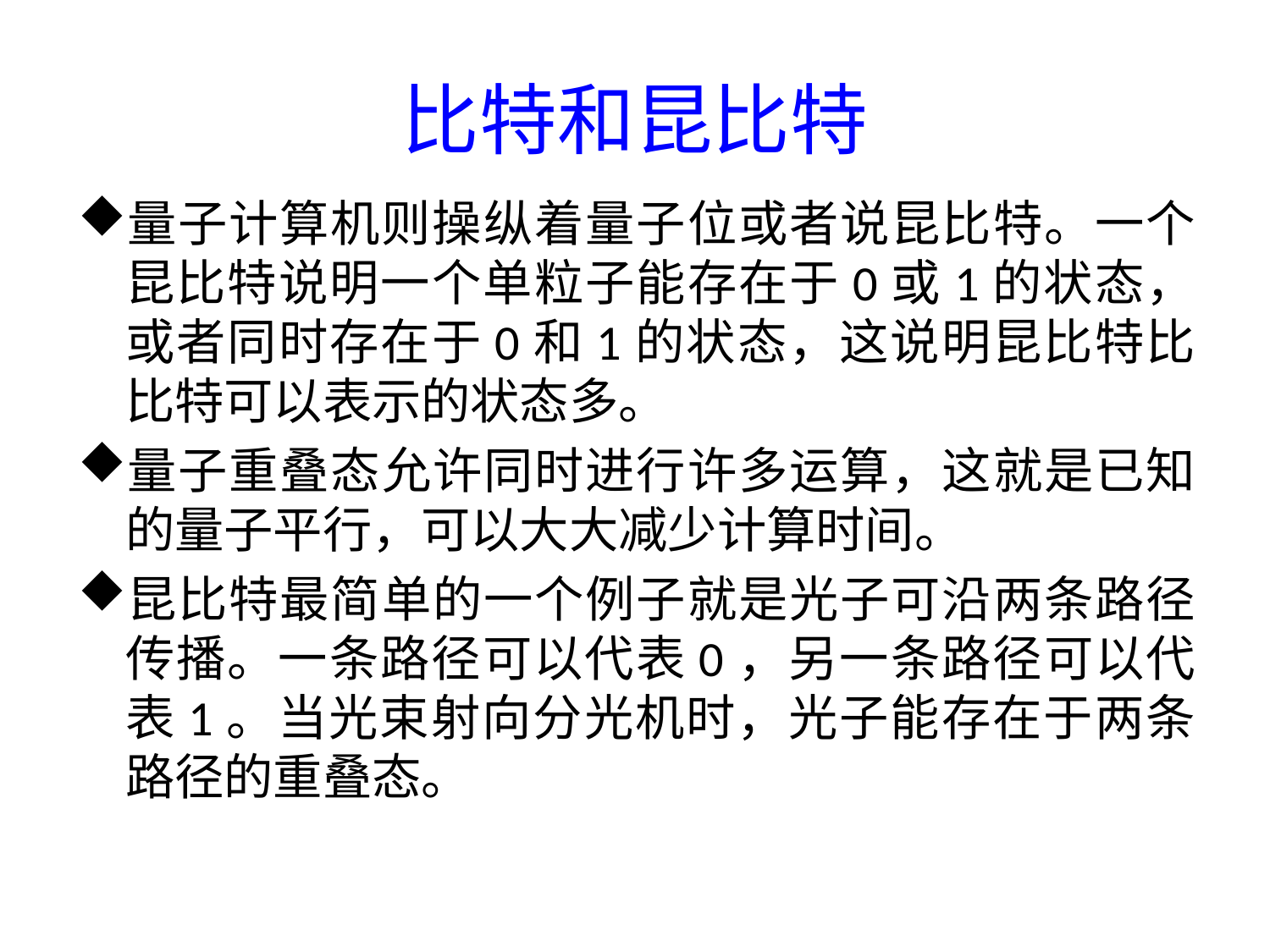

# 比特和昆比特
量子计算机则操纵着量子位或者说昆比特。一个昆比特说明一个单粒子能存在于0或1的状态，或者同时存在于0和1的状态，这说明昆比特比比特可以表示的状态多。
量子重叠态允许同时进行许多运算，这就是已知的量子平行，可以大大减少计算时间。
昆比特最简单的一个例子就是光子可沿两条路径传播。一条路径可以代表0，另一条路径可以代表1。当光束射向分光机时，光子能存在于两条路径的重叠态。